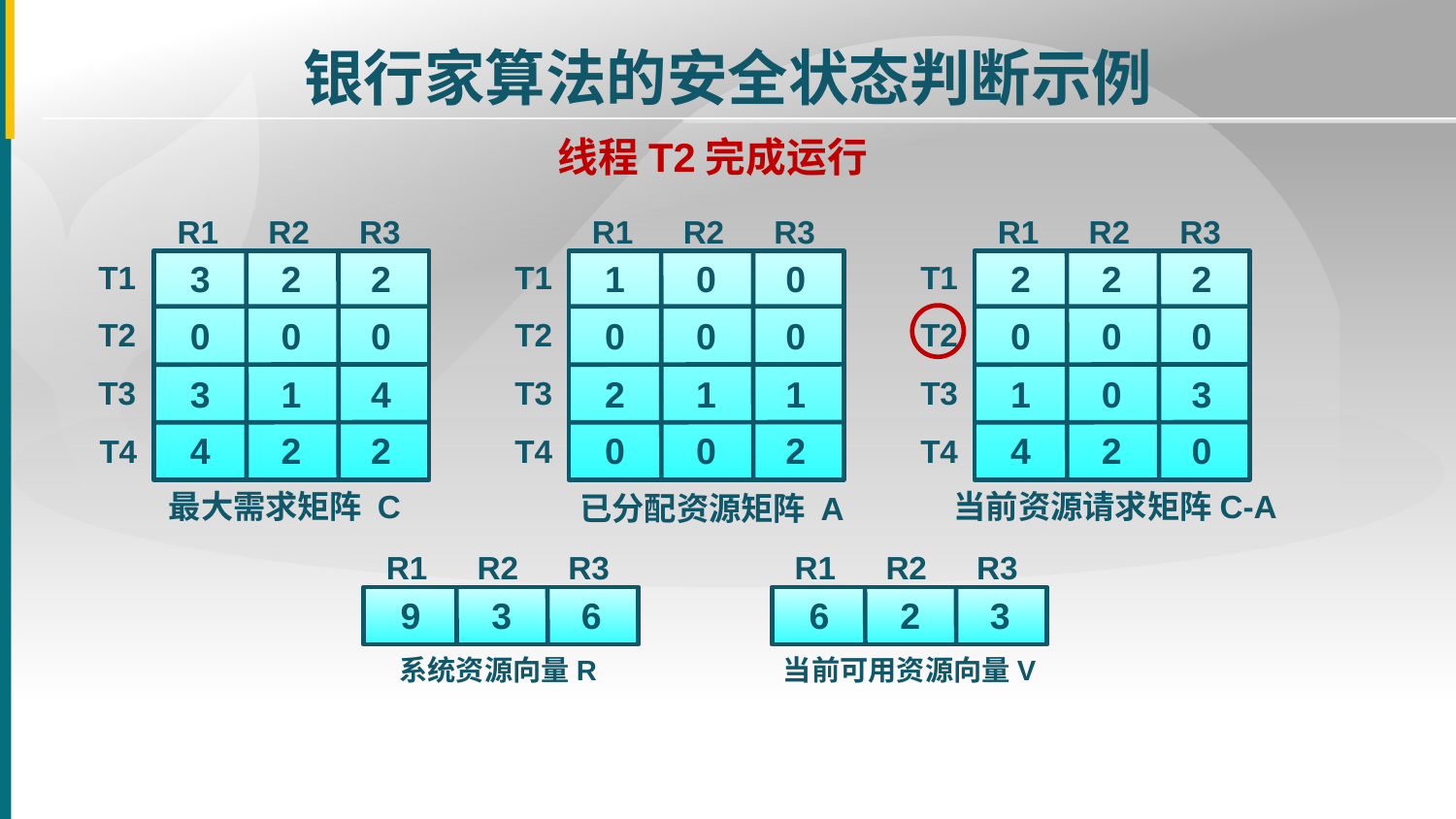

银行家算法的安全状态判断示例
线程T2完成运行
R1
R2
R3
R1
R2
R3
R1
R2
R3
3
2
2
1
0
0
2
2
2
T1
T1
T1

0
0
0
0
0
0
0
0
0
T2
T2
T2
3
1
4
2
1
1
1
0
3
T3
T3
T3
4
2
2
0
0
2
4
2
0
T4
T4
T4
当前资源请求矩阵C-A
最大需求矩阵 C
已分配资源矩阵 A
R1
R2
R3
R1
R2
R3
9
3
6
6
2
3

当前可用资源向量V
系统资源向量R